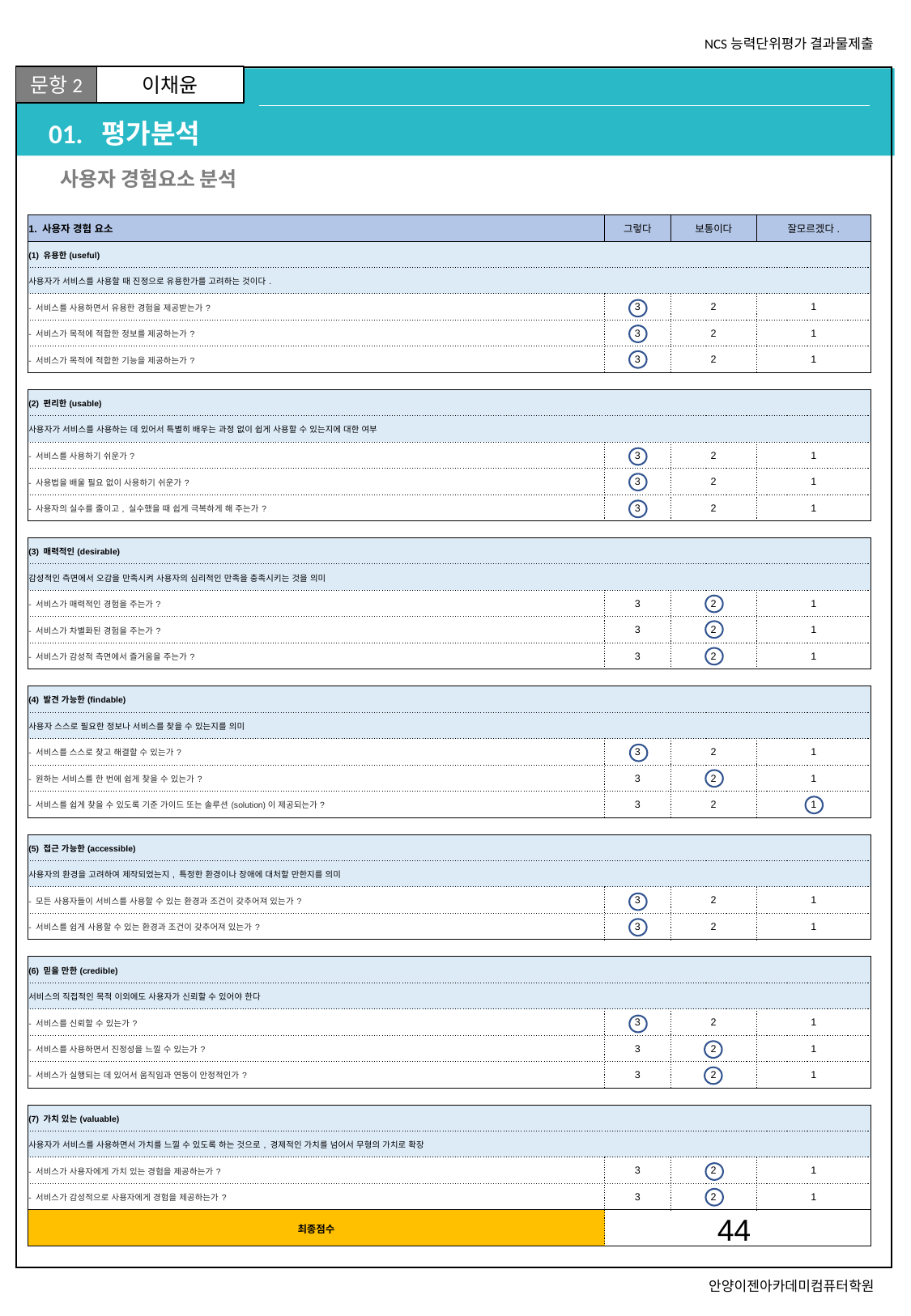

# 01.  평가분석
사용자 경험요소 분석

44